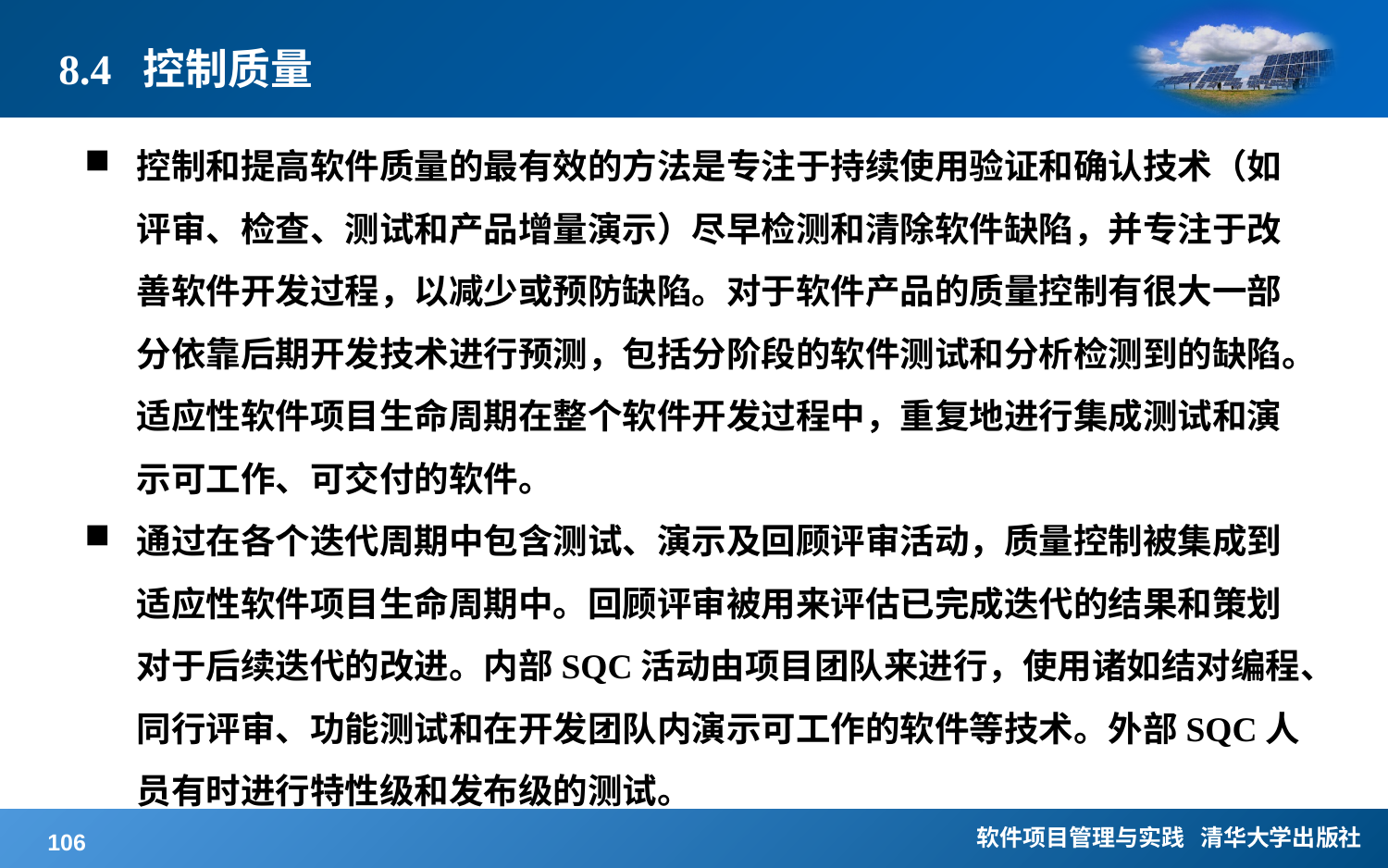

# 8.4  控制质量
控制和提高软件质量的最有效的方法是专注于持续使用验证和确认技术（如评审、检查、测试和产品增量演示）尽早检测和清除软件缺陷，并专注于改善软件开发过程，以减少或预防缺陷。对于软件产品的质量控制有很大一部分依靠后期开发技术进行预测，包括分阶段的软件测试和分析检测到的缺陷。适应性软件项目生命周期在整个软件开发过程中，重复地进行集成测试和演示可工作、可交付的软件。
通过在各个迭代周期中包含测试、演示及回顾评审活动，质量控制被集成到适应性软件项目生命周期中。回顾评审被用来评估已完成迭代的结果和策划对于后续迭代的改进。内部SQC活动由项目团队来进行，使用诸如结对编程、同行评审、功能测试和在开发团队内演示可工作的软件等技术。外部SQC人员有时进行特性级和发布级的测试。